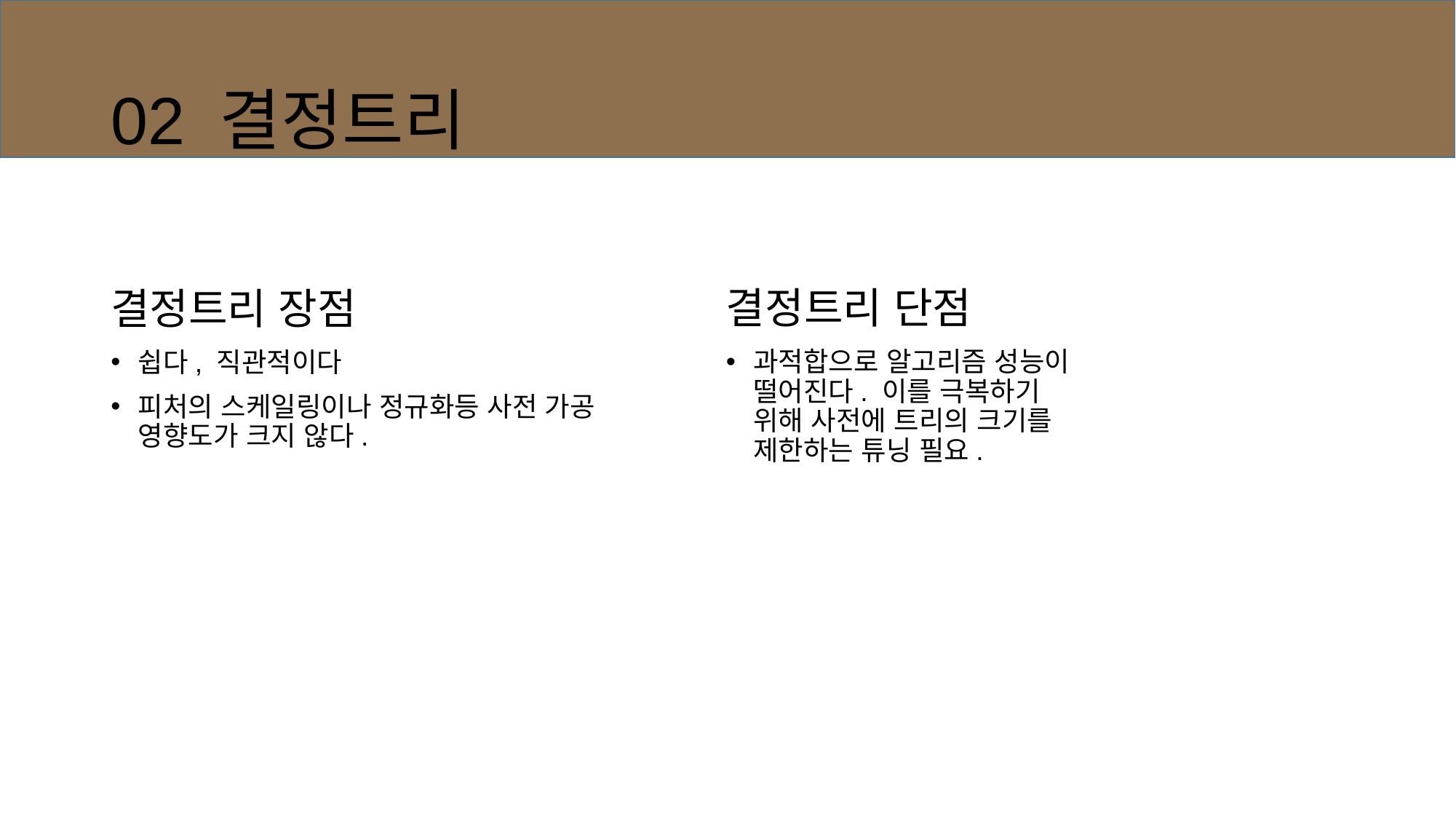

# 02 결정트리
결정트리 장점
쉽다, 직관적이다
피처의 스케일링이나 정규화등 사전 가공 영향도가 크지 않다.
결정트리 단점
과적합으로 알고리즘 성능이 떨어진다. 이를 극복하기 위해 사전에 트리의 크기를 제한하는 튜닝 필요.